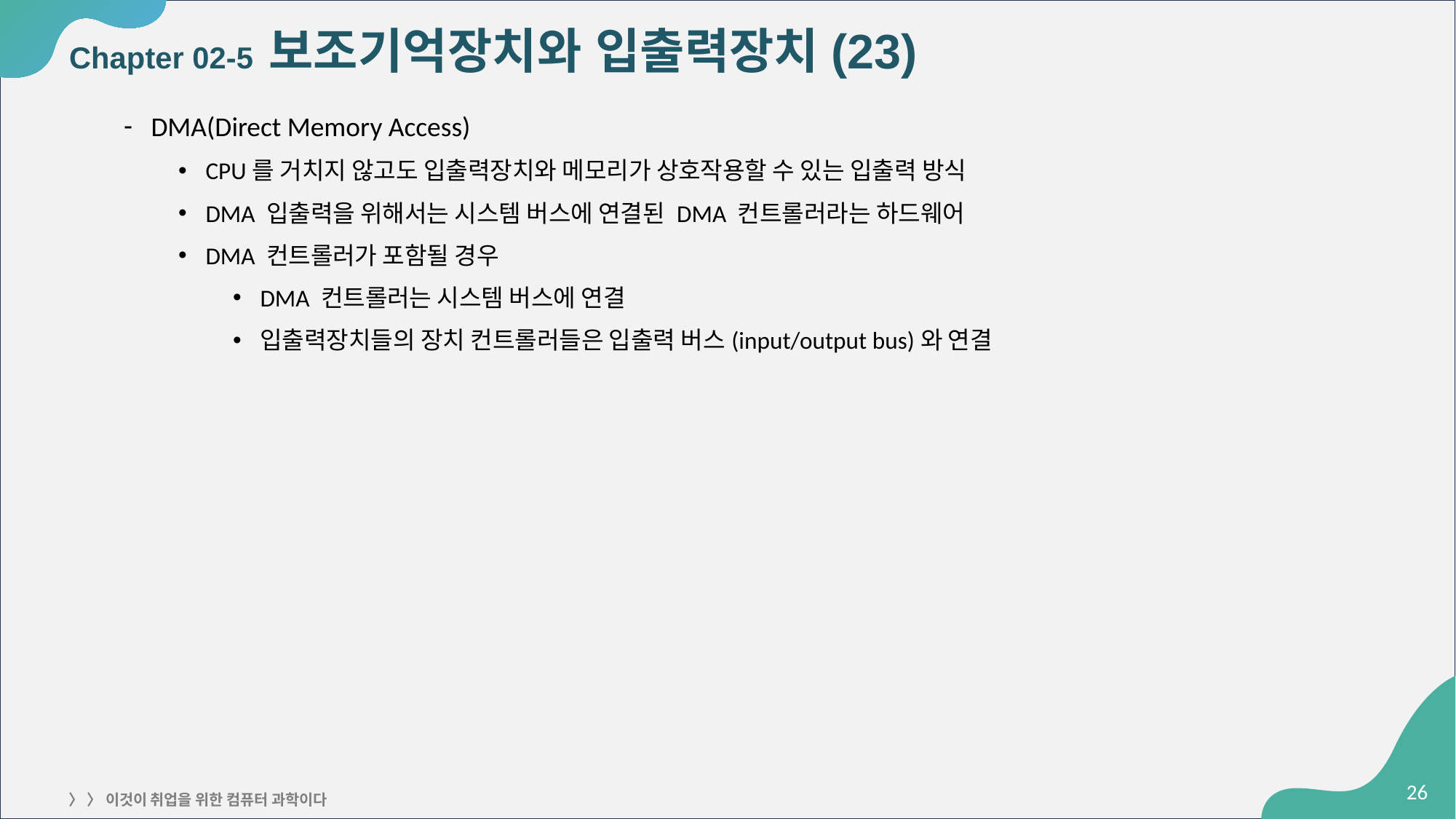

# Chapter 02-5 보조기억장치와 입출력장치(23)
DMA(Direct Memory Access)
CPU를 거치지 않고도 입출력장치와 메모리가 상호작용할 수 있는 입출력 방식
DMA 입출력을 위해서는 시스템 버스에 연결된 DMA 컨트롤러라는 하드웨어
DMA 컨트롤러가 포함될 경우
DMA 컨트롤러는 시스템 버스에 연결
입출력장치들의 장치 컨트롤러들은 입출력 버스(input/output bus)와 연결

26
〉 〉 이것이 취업을 위한 컴퓨터 과학이다